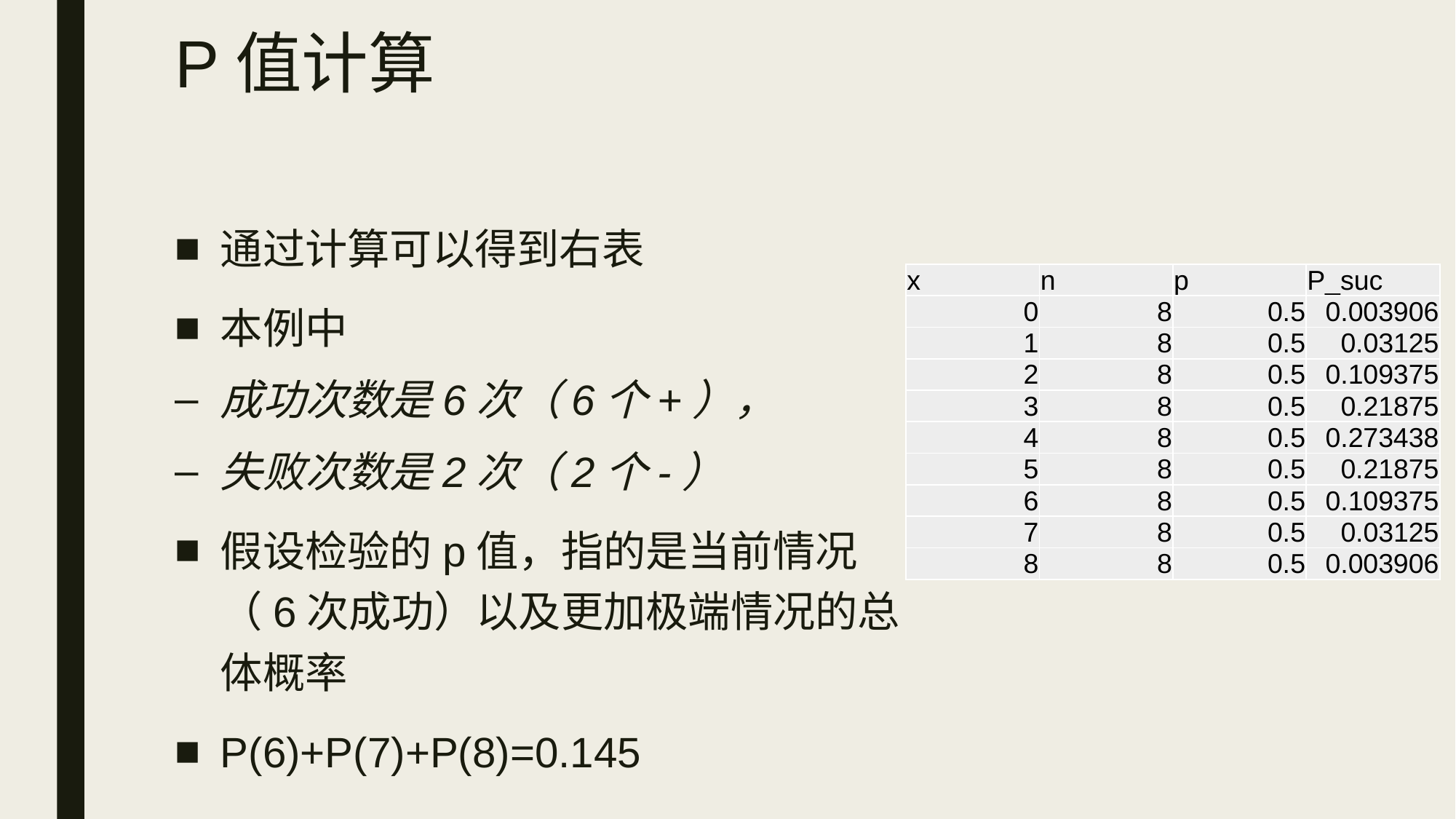

# P值计算
通过计算可以得到右表
本例中
成功次数是6次（6个+），
失败次数是2次（2个-）
假设检验的p值，指的是当前情况（6次成功）以及更加极端情况的总体概率
P(6)+P(7)+P(8)=0.145
| x | n | p | P\_suc |
| --- | --- | --- | --- |
| 0 | 8 | 0.5 | 0.003906 |
| 1 | 8 | 0.5 | 0.03125 |
| 2 | 8 | 0.5 | 0.109375 |
| 3 | 8 | 0.5 | 0.21875 |
| 4 | 8 | 0.5 | 0.273438 |
| 5 | 8 | 0.5 | 0.21875 |
| 6 | 8 | 0.5 | 0.109375 |
| 7 | 8 | 0.5 | 0.03125 |
| 8 | 8 | 0.5 | 0.003906 |